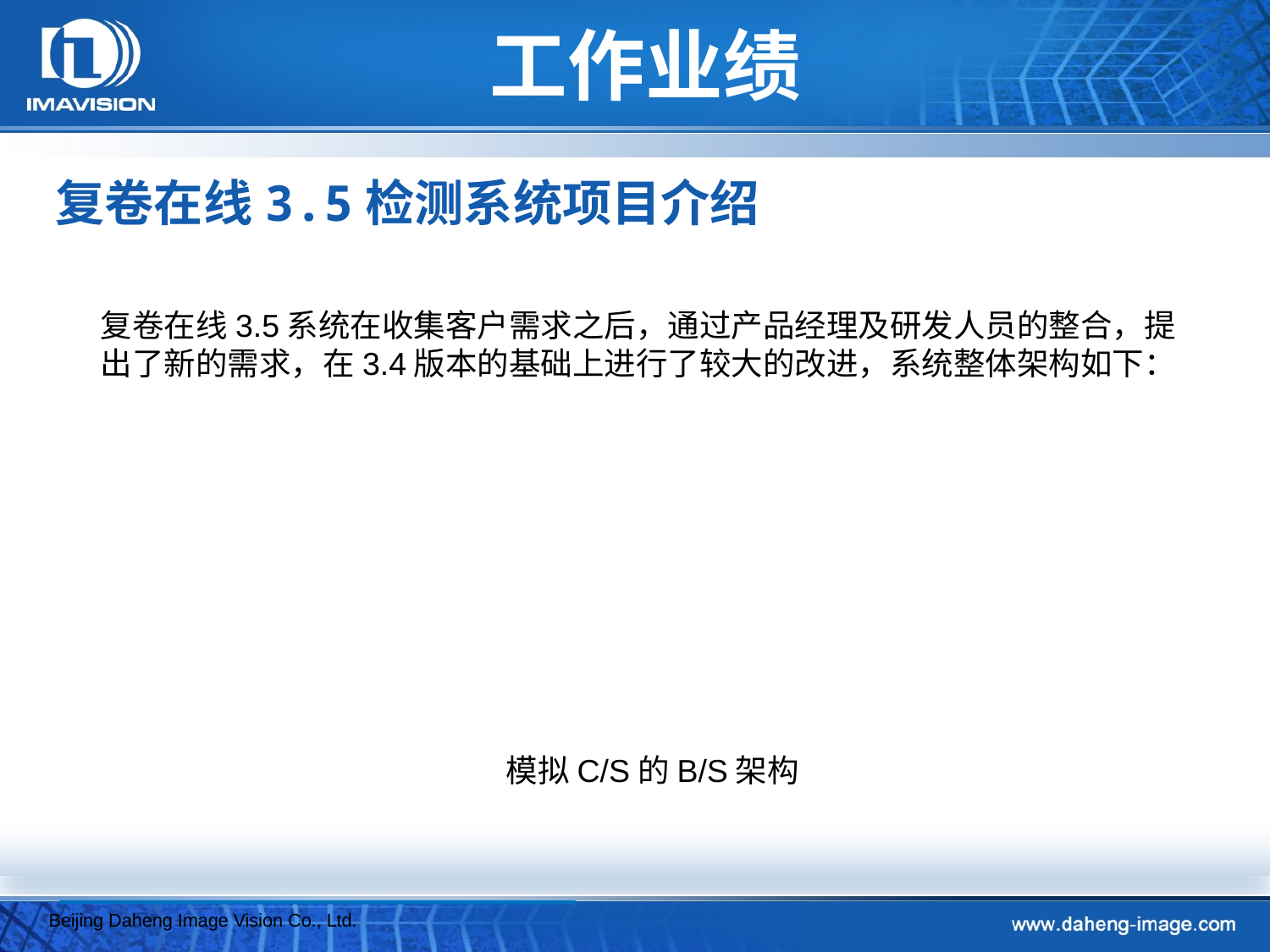

工作业绩

复卷在线3.5检测系统项目介绍

复卷在线3.5系统在收集客户需求之后，通过产品经理及研发人员的整合，提出了新的需求，在3.4版本的基础上进行了较大的改进，系统整体架构如下：
模拟C/S的B/S架构
Beijing Daheng Image Vision Co., Ltd.